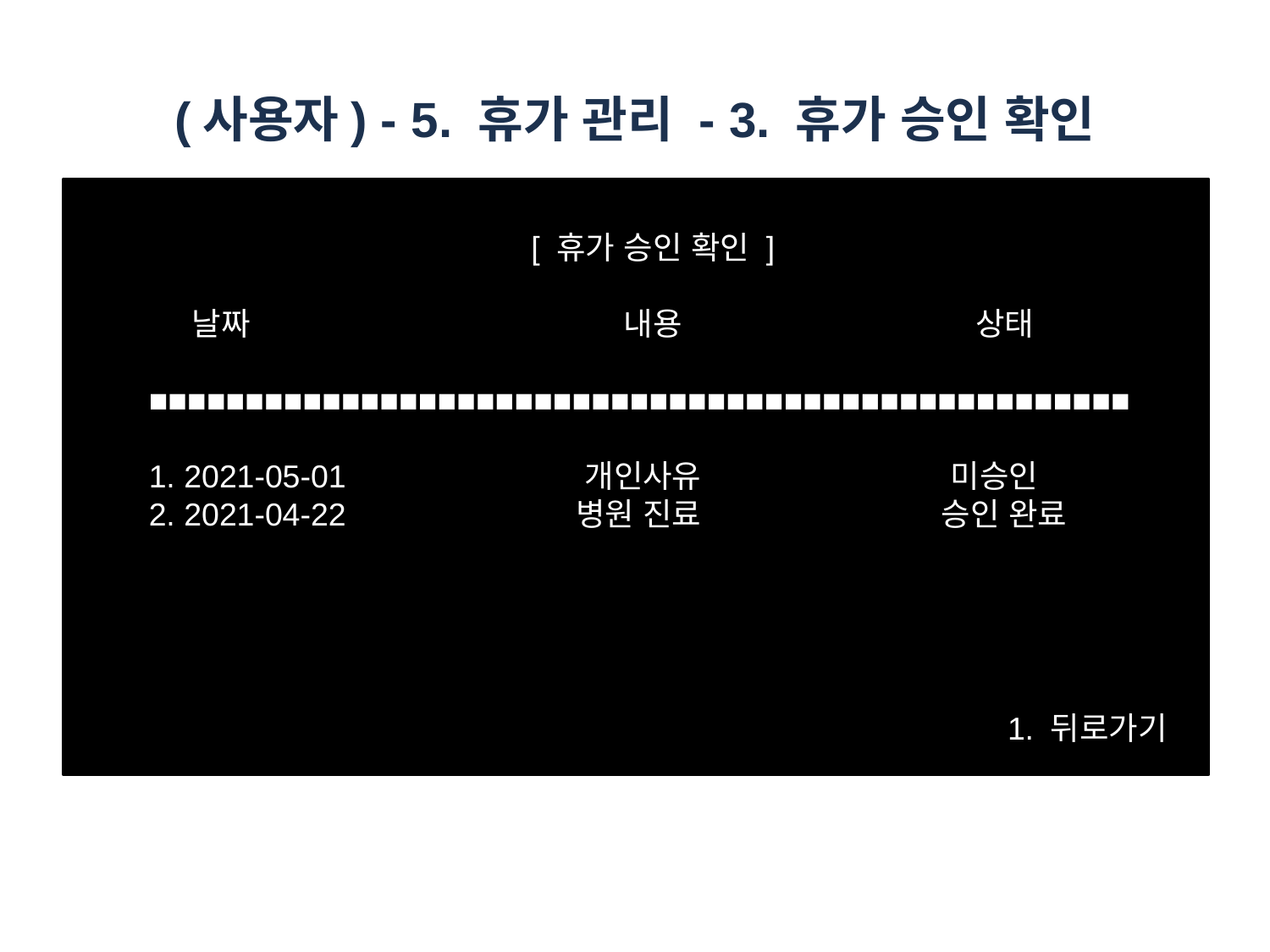

# (사용자) - 5. 휴가 관리 - 3. 휴가 승인 확인

                                           [ 휴가 승인 확인 ]

    날짜                                          내용                                 상태

■■■■■■■■■■■■■■■■■■■■■■■■■■■■■■■■■■■■■■■■■■■■■■■■■■■

1. 2021-05-01                          개인사유                            미승인
2. 2021-04-22                         병원 진료                           승인 완료
1. 뒤로가기